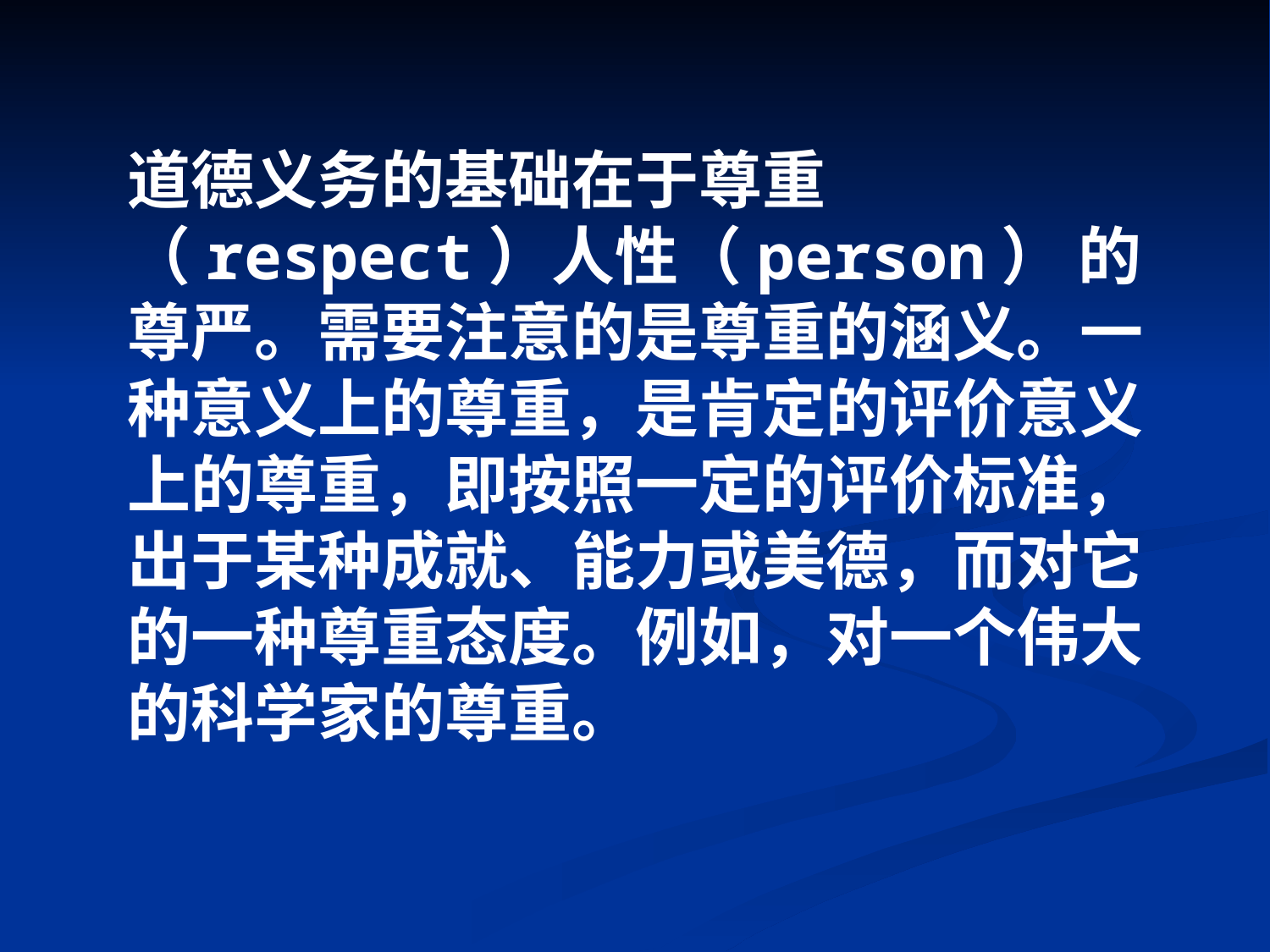

道德义务的基础在于尊重（respect）人性（person） 的尊严。需要注意的是尊重的涵义。一种意义上的尊重，是肯定的评价意义上的尊重，即按照一定的评价标准，出于某种成就、能力或美德，而对它的一种尊重态度。例如，对一个伟大的科学家的尊重。